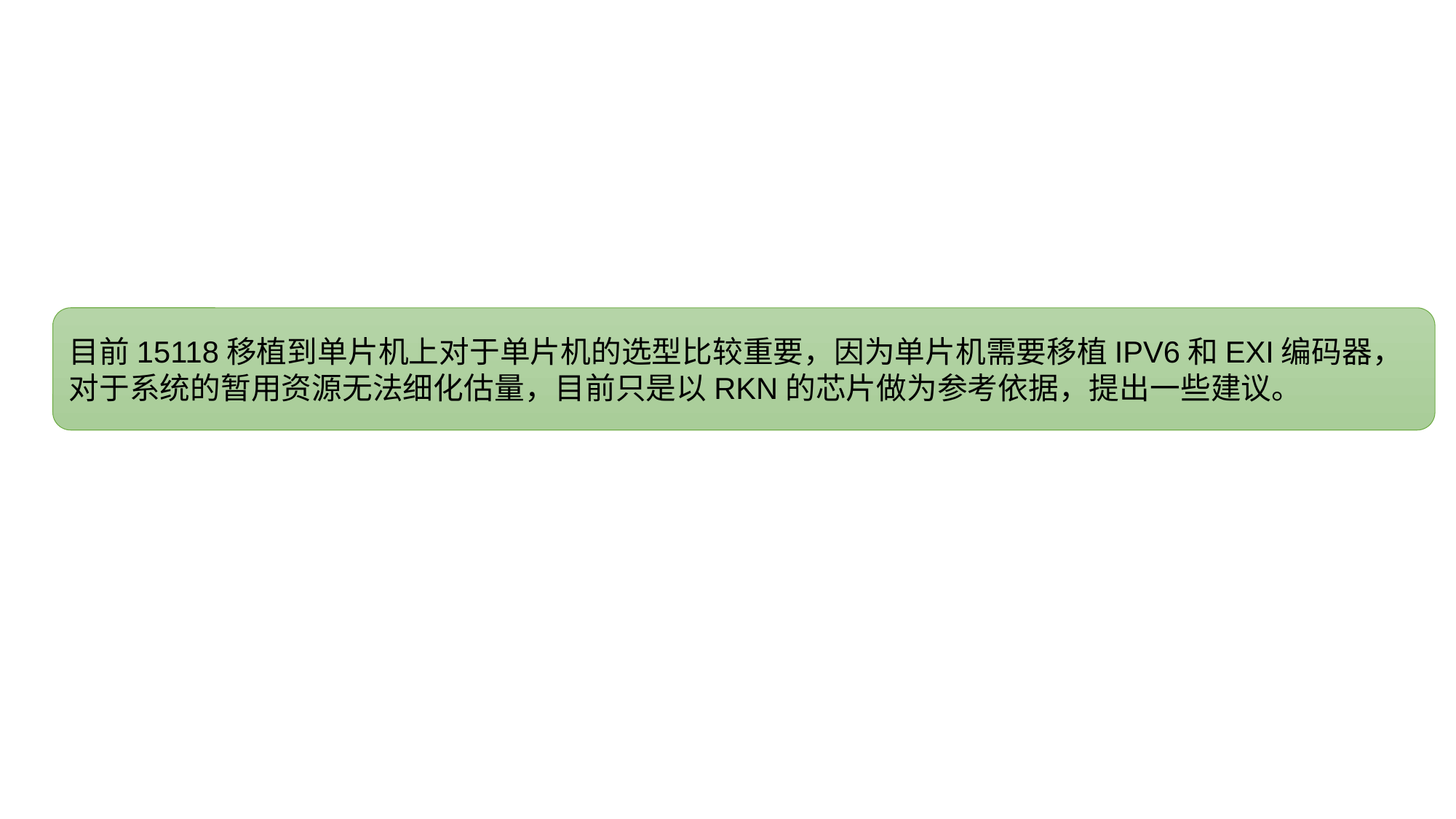

目前15118移植到单片机上对于单片机的选型比较重要，因为单片机需要移植IPV6和EXI编码器，对于系统的暂用资源无法细化估量，目前只是以RKN的芯片做为参考依据，提出一些建议。